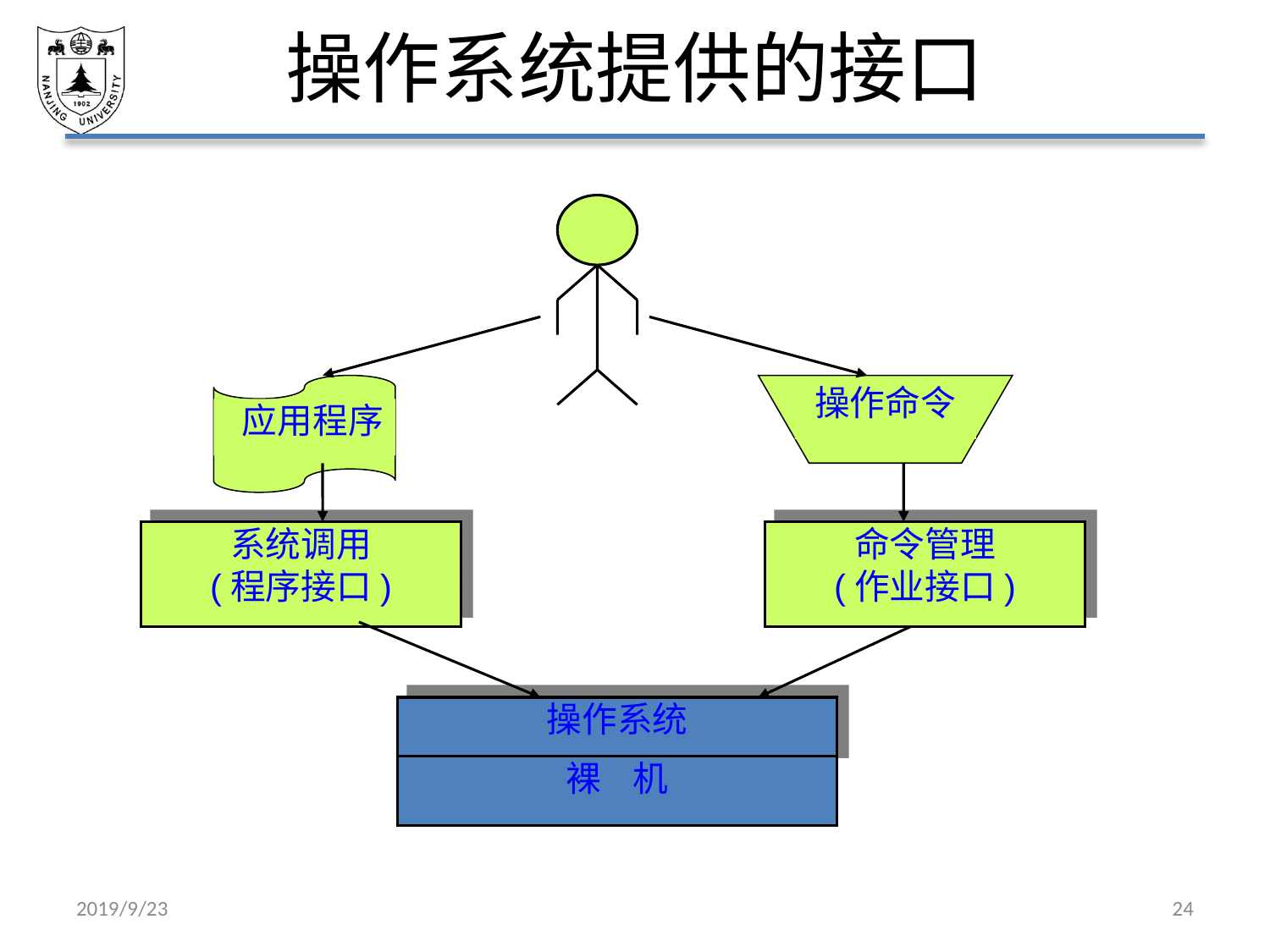

# 操作系统提供的接口

 应用程序

操作命令

系统调用
(程序接口)
命令管理
(作业接口)

操作系统
裸    机
2019/9/23
24